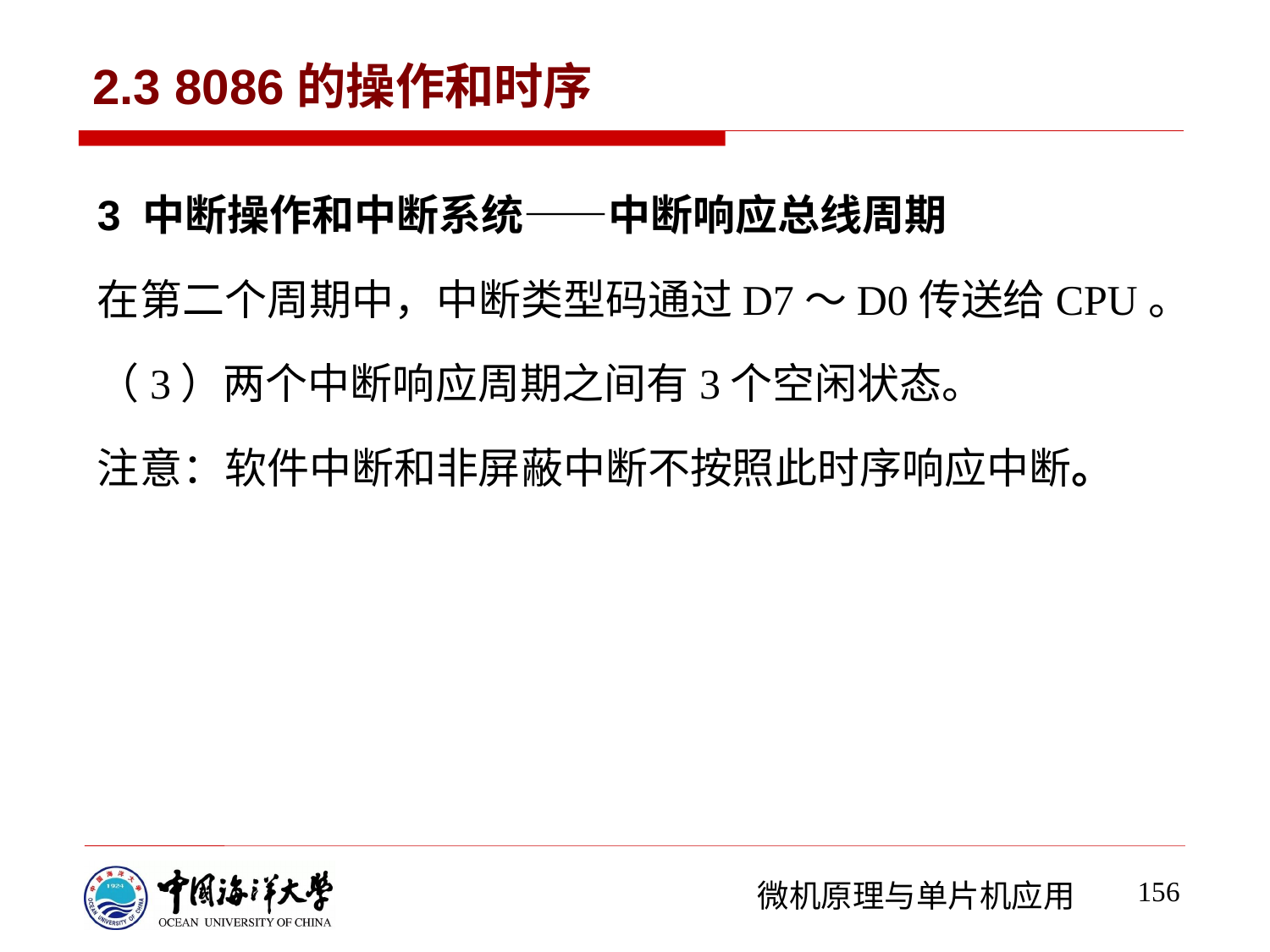

# 2.3 8086的操作和时序
3 中断操作和中断系统——中断响应总线周期
在第二个周期中，中断类型码通过D7～D0传送给CPU。
（3）两个中断响应周期之间有3个空闲状态。
注意：软件中断和非屏蔽中断不按照此时序响应中断。
156